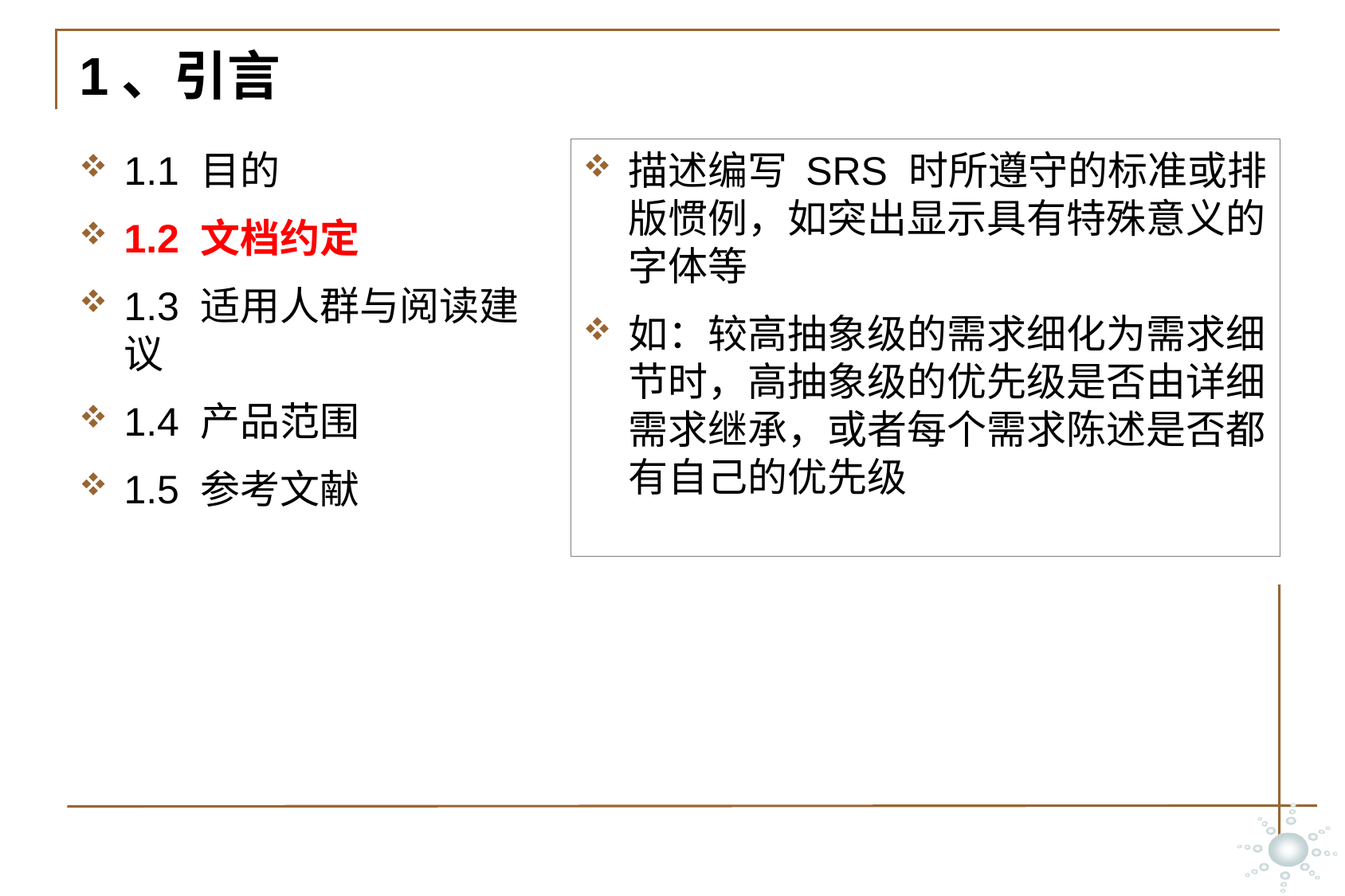

# 1、引言
1.1 目的
1.2 文档约定
1.3 适用人群与阅读建议
1.4 产品范围
1.5 参考文献
描述编写 SRS 时所遵守的标准或排版惯例，如突出显示具有特殊意义的字体等
如：较高抽象级的需求细化为需求细节时，高抽象级的优先级是否由详细需求继承，或者每个需求陈述是否都有自己的优先级
8